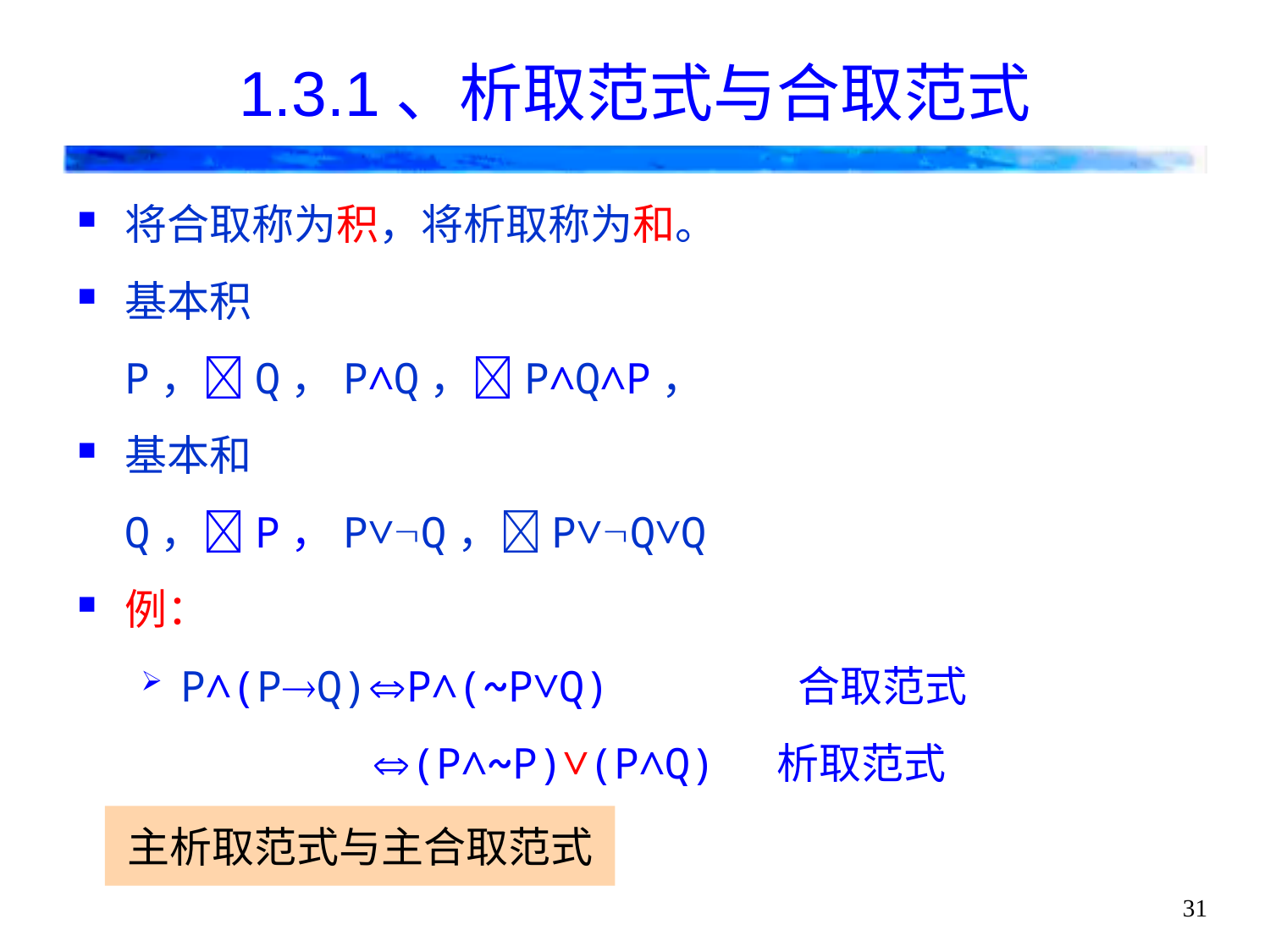

# 1.3.1、析取范式与合取范式
将合取称为积，将析取称为和。
基本积
P，¬Q，P∧Q，¬P∧Q∧P，
基本和
Q，¬P，P∨¬Q，¬P∨¬Q∨Q
例：
P∧(P→Q)⇔P∧(~P∨Q)       合取范式
⇔(P∧~P)∨(P∧Q)  析取范式
主析取范式与主合取范式
31